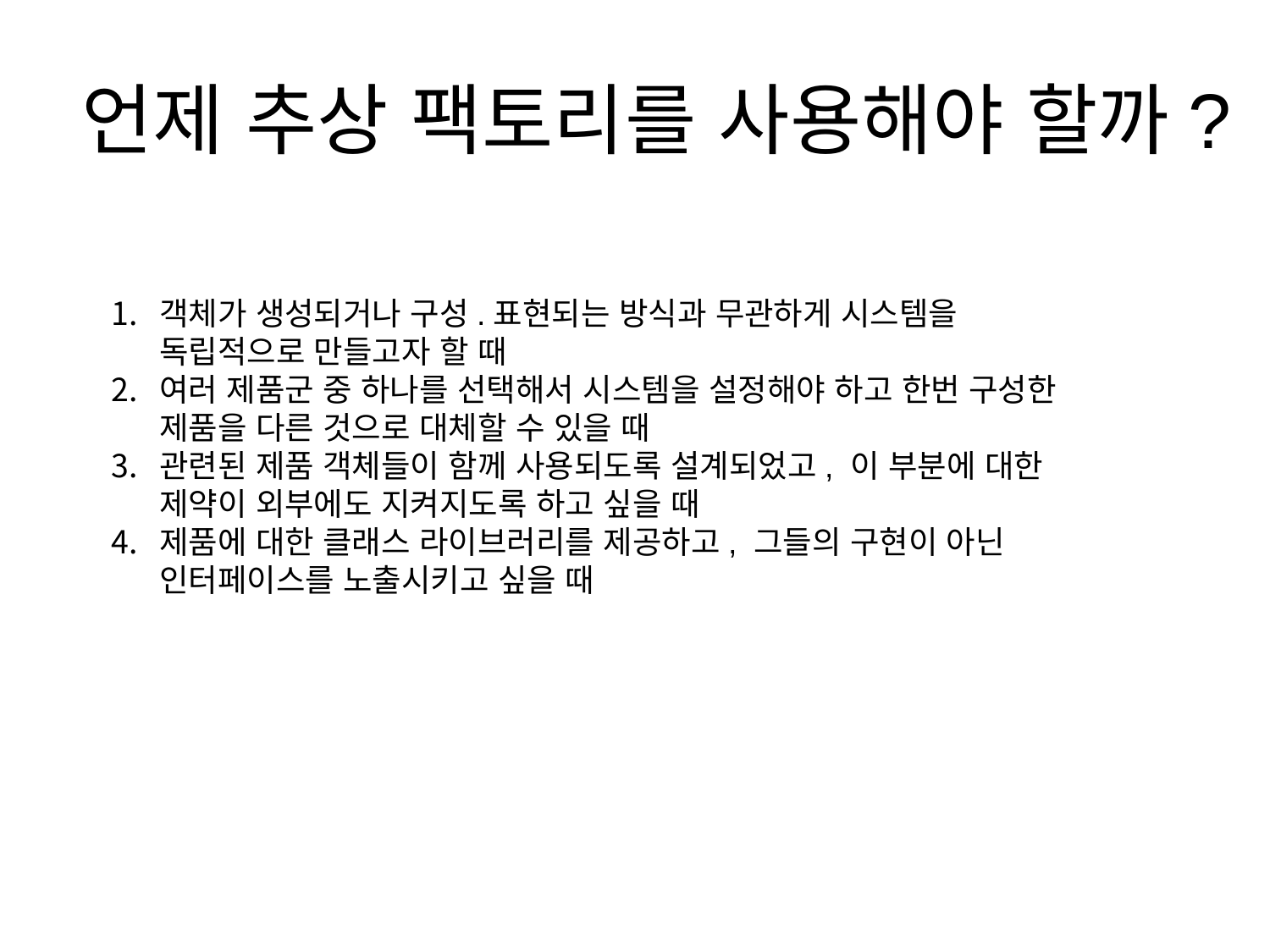

# 언제 추상 팩토리를 사용해야 할까?
객체가 생성되거나 구성.표현되는 방식과 무관하게 시스템을 독립적으로 만들고자 할 때
여러 제품군 중 하나를 선택해서 시스템을 설정해야 하고 한번 구성한 제품을 다른 것으로 대체할 수 있을 때
관련된 제품 객체들이 함께 사용되도록 설계되었고, 이 부분에 대한 제약이 외부에도 지켜지도록 하고 싶을 때
제품에 대한 클래스 라이브러리를 제공하고, 그들의 구현이 아닌 인터페이스를 노출시키고 싶을 때